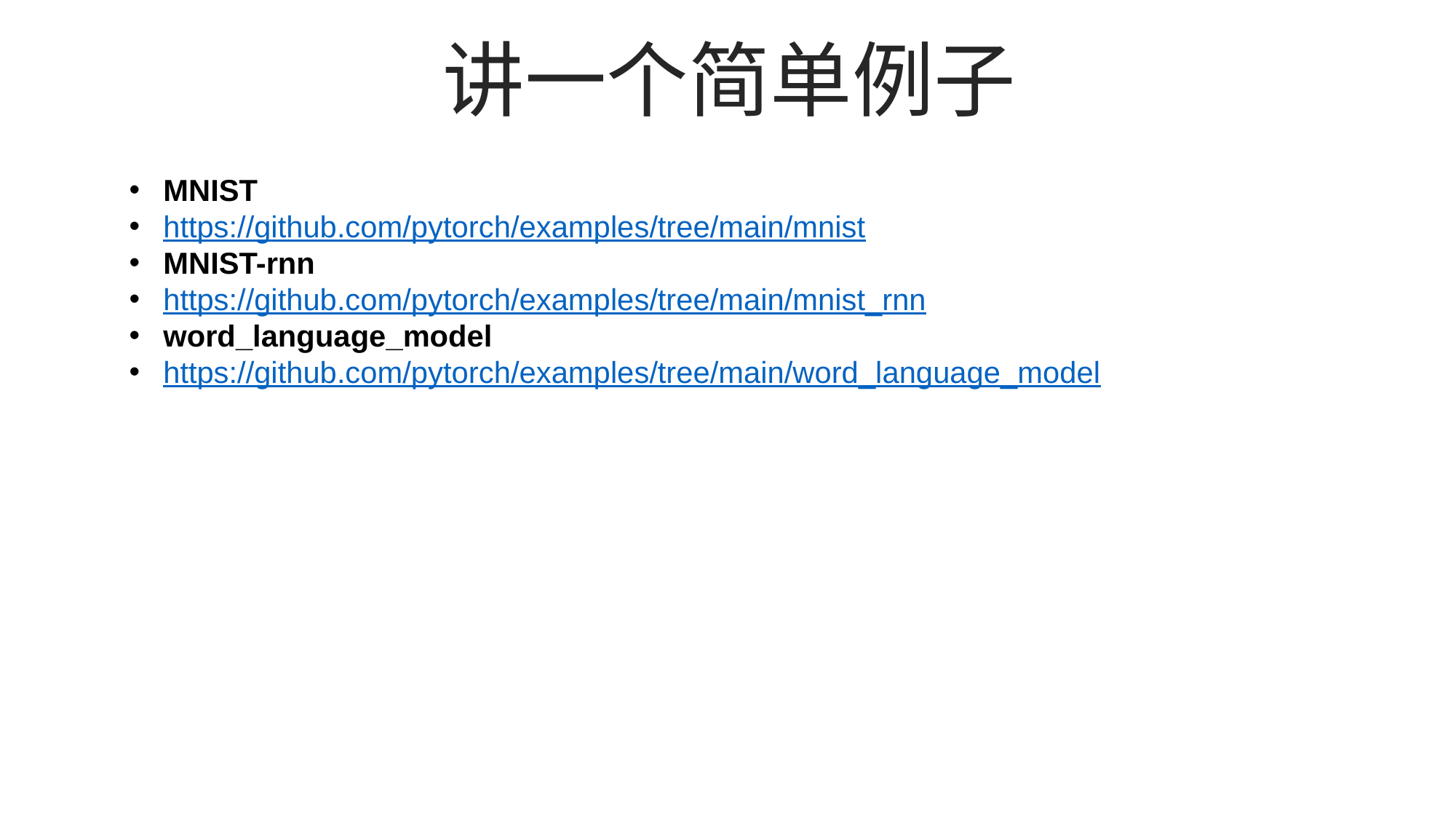

讲一个简单例子
MNIST
https://github.com/pytorch/examples/tree/main/mnist
MNIST-rnn
https://github.com/pytorch/examples/tree/main/mnist_rnn
word_language_model
https://github.com/pytorch/examples/tree/main/word_language_model